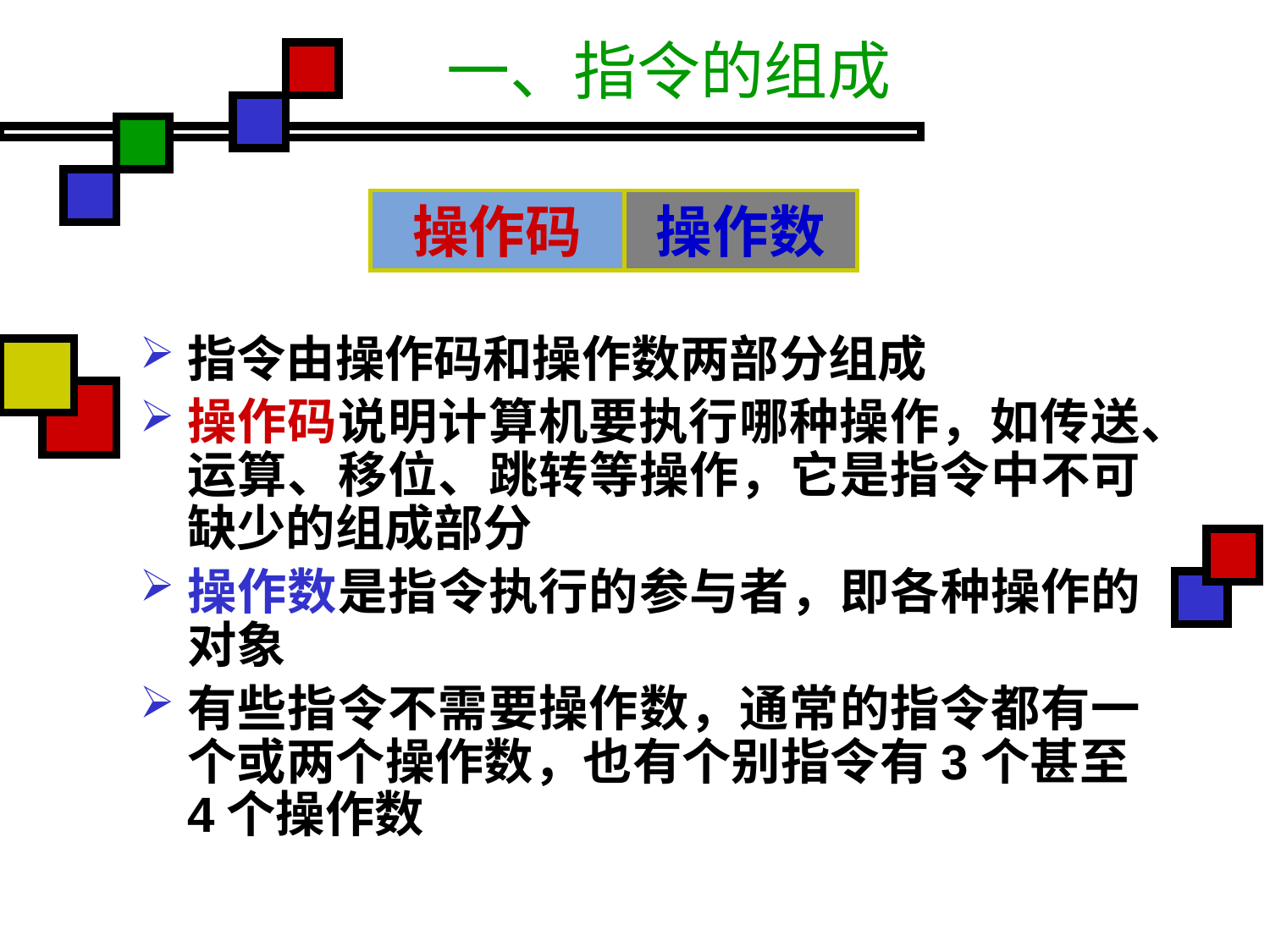

# 一、指令的组成
操作码
操作数
指令由操作码和操作数两部分组成
操作码说明计算机要执行哪种操作，如传送、运算、移位、跳转等操作，它是指令中不可缺少的组成部分
操作数是指令执行的参与者，即各种操作的对象
有些指令不需要操作数，通常的指令都有一个或两个操作数，也有个别指令有3个甚至4个操作数